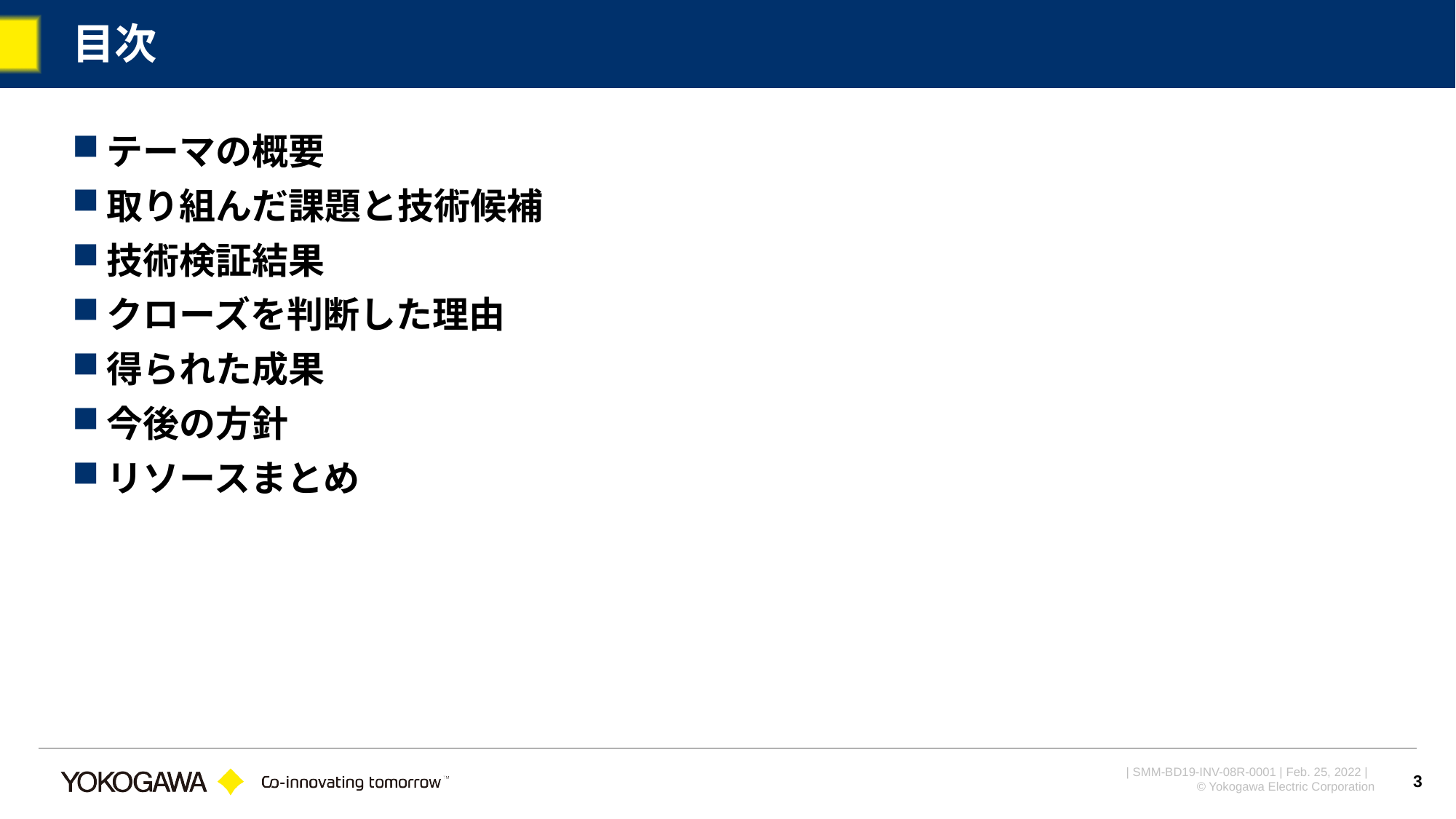

# 目次
テーマの概要
取り組んだ課題と技術候補
技術検証結果
クローズを判断した理由
得られた成果
今後の方針
リソースまとめ
3